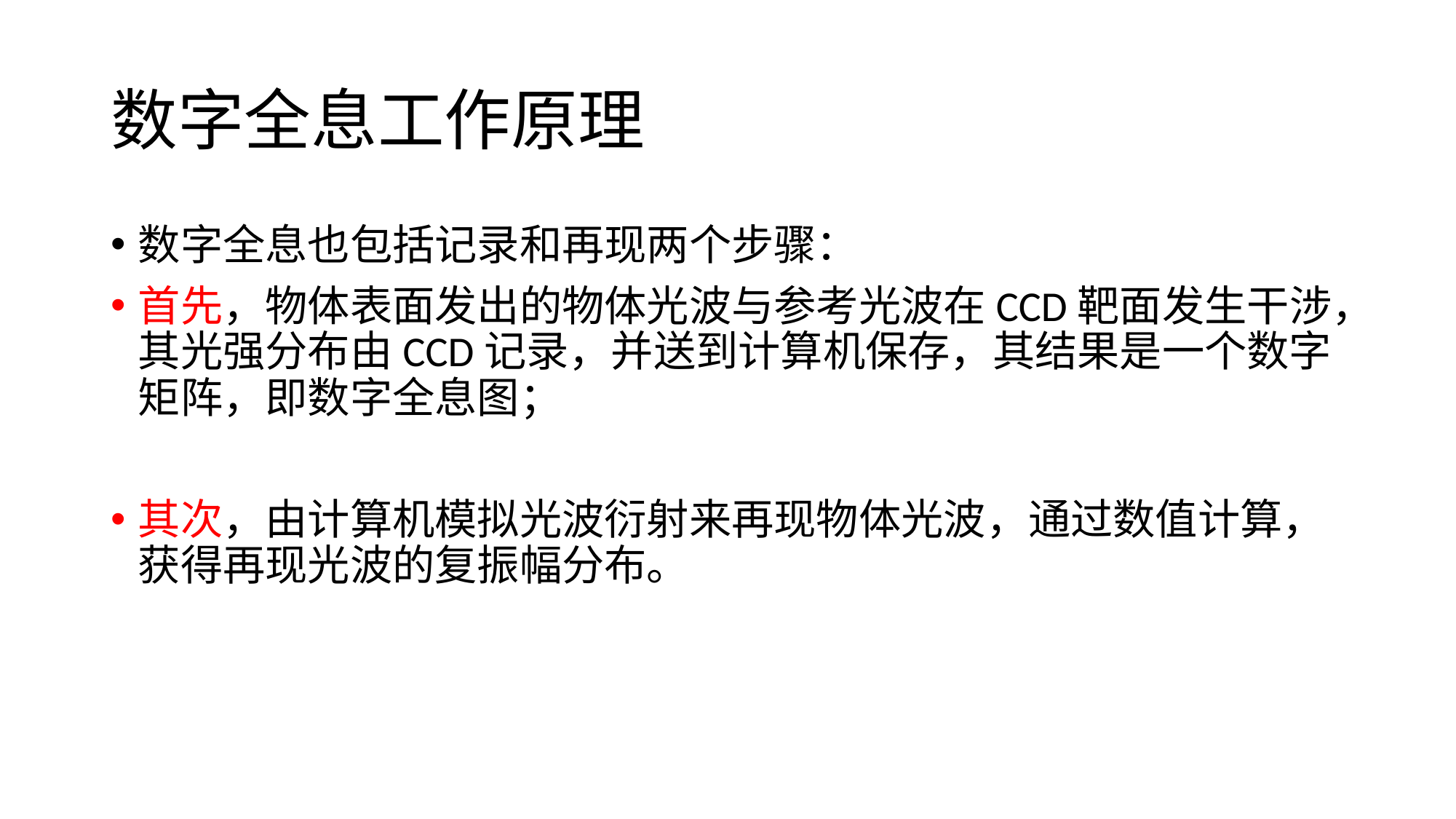

# 数字全息工作原理
数字全息也包括记录和再现两个步骤：
首先，物体表面发出的物体光波与参考光波在CCD靶面发生干涉，其光强分布由CCD记录，并送到计算机保存，其结果是一个数字矩阵，即数字全息图；

其次，由计算机模拟光波衍射来再现物体光波，通过数值计算，获得再现光波的复振幅分布。